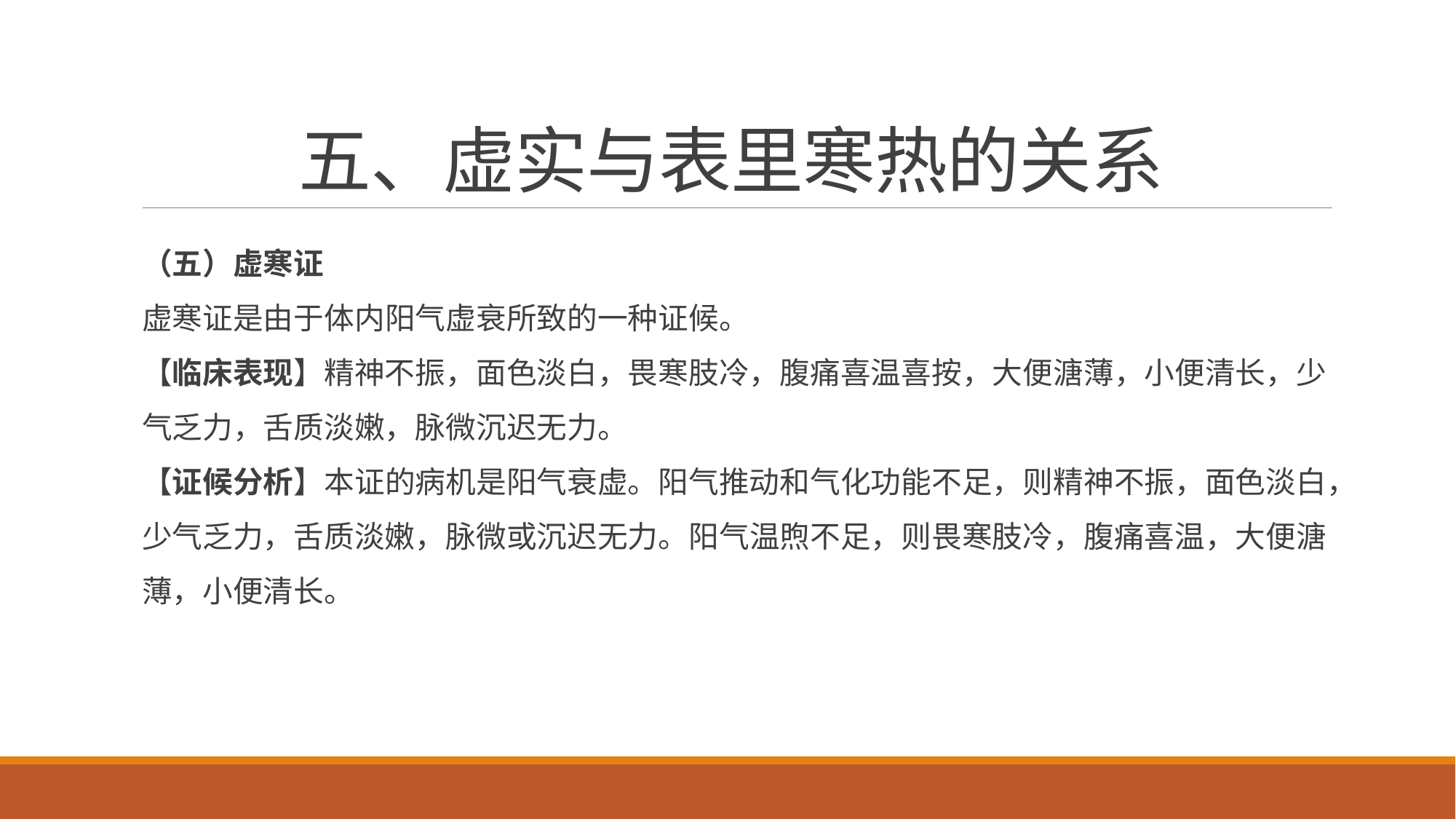

# 五、虚实与表里寒热的关系
（五）虚寒证
虚寒证是由于体内阳气虚衰所致的一种证候。
【临床表现】精神不振，面色淡白，畏寒肢冷，腹痛喜温喜按，大便溏薄，小便清长，少气乏力，舌质淡嫩，脉微沉迟无力。
【证候分析】本证的病机是阳气衰虚。阳气推动和气化功能不足，则精神不振，面色淡白，少气乏力，舌质淡嫩，脉微或沉迟无力。阳气温煦不足，则畏寒肢冷，腹痛喜温，大便溏薄，小便清长。